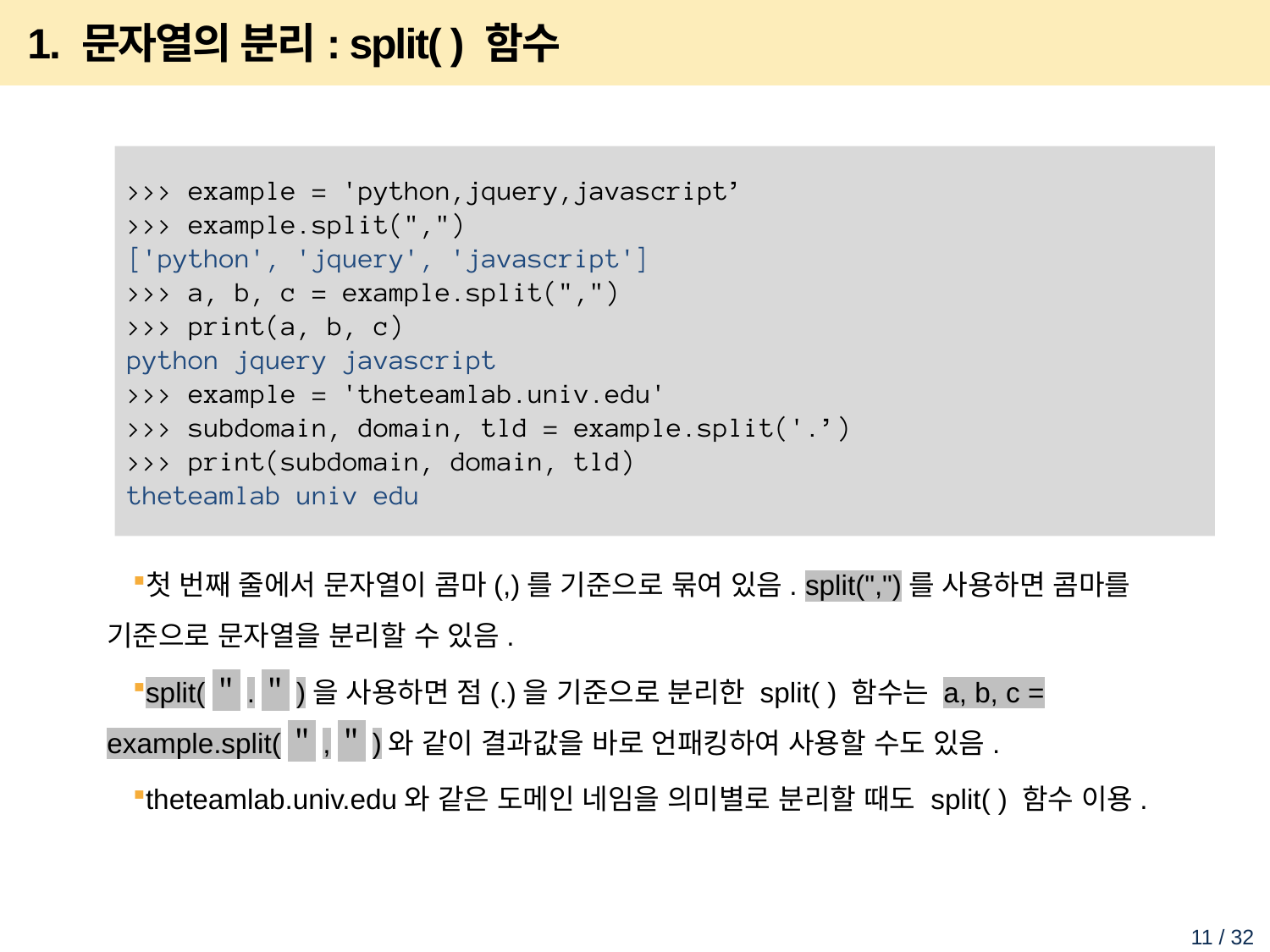

# 1. 문자열의 분리: split( ) 함수

첫 번째 줄에서 문자열이 콤마(,)를 기준으로 묶여 있음. split(",")를 사용하면 콤마를 기준으로 문자열을 분리할 수 있음.
split(＂.＂)을 사용하면 점(.)을 기준으로 분리한 split( ) 함수는 a, b, c = example.split(＂,＂)와 같이 결과값을 바로 언패킹하여 사용할 수도 있음.
theteamlab.univ.edu와 같은 도메인 네임을 의미별로 분리할 때도 split( ) 함수 이용.

>>> example = 'python,jquery,javascript’
>>> example.split(",")
['python', 'jquery', 'javascript']
>>> a, b, c = example.split(",")
>>> print(a, b, c)
python jquery javascript
>>> example = 'theteamlab.univ.edu'
>>> subdomain, domain, tld = example.split('.’)
>>> print(subdomain, domain, tld)
theteamlab univ edu